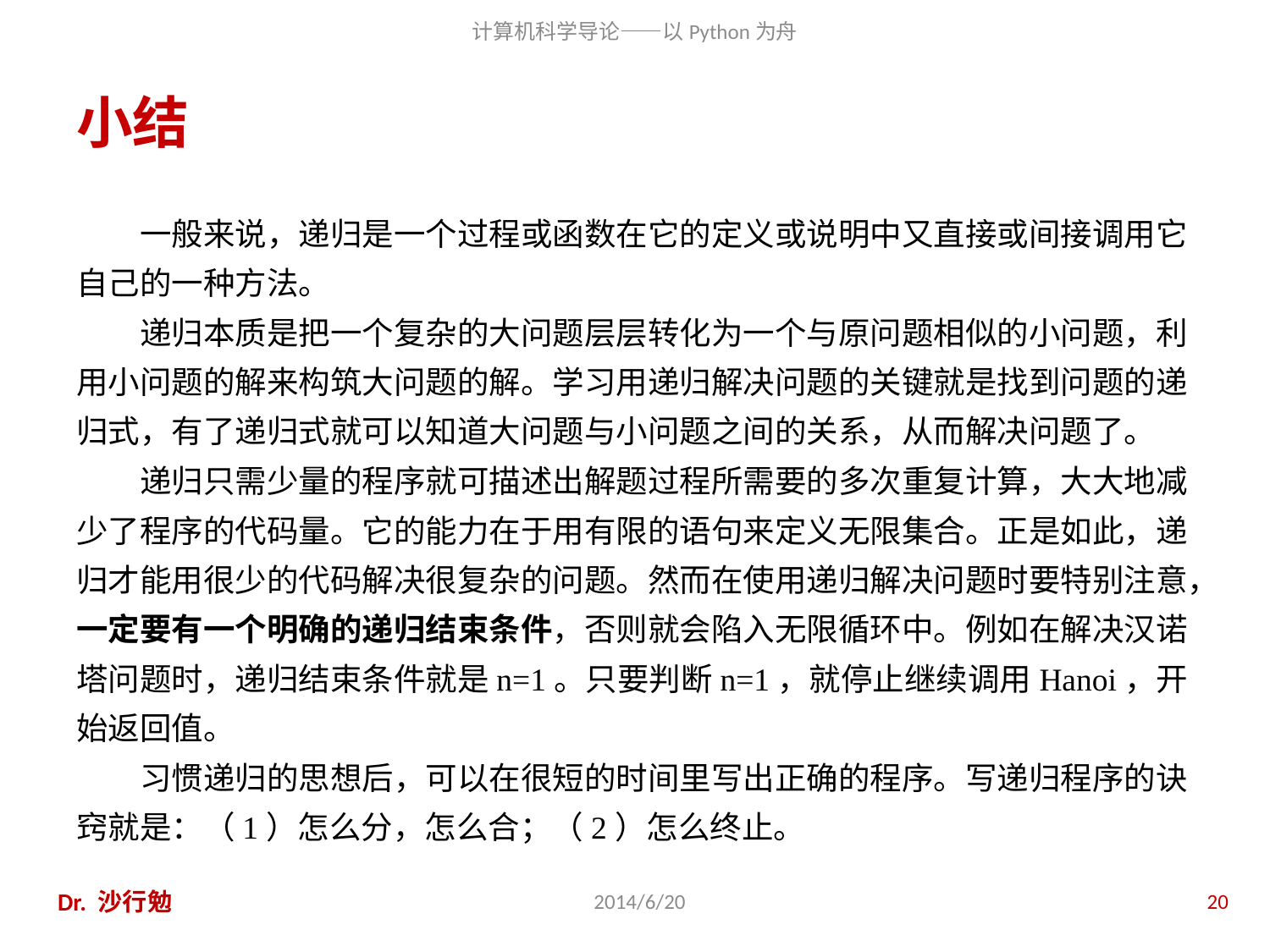

# 小结
一般来说，递归是一个过程或函数在它的定义或说明中又直接或间接调用它自己的一种方法。
递归本质是把一个复杂的大问题层层转化为一个与原问题相似的小问题，利用小问题的解来构筑大问题的解。学习用递归解决问题的关键就是找到问题的递归式，有了递归式就可以知道大问题与小问题之间的关系，从而解决问题了。
递归只需少量的程序就可描述出解题过程所需要的多次重复计算，大大地减少了程序的代码量。它的能力在于用有限的语句来定义无限集合。正是如此，递归才能用很少的代码解决很复杂的问题。然而在使用递归解决问题时要特别注意，一定要有一个明确的递归结束条件，否则就会陷入无限循环中。例如在解决汉诺塔问题时，递归结束条件就是n=1。只要判断n=1，就停止继续调用Hanoi，开始返回值。
习惯递归的思想后，可以在很短的时间里写出正确的程序。写递归程序的诀窍就是：（1）怎么分，怎么合；（2）怎么终止。
Dr. 沙行勉
2014/6/20
20